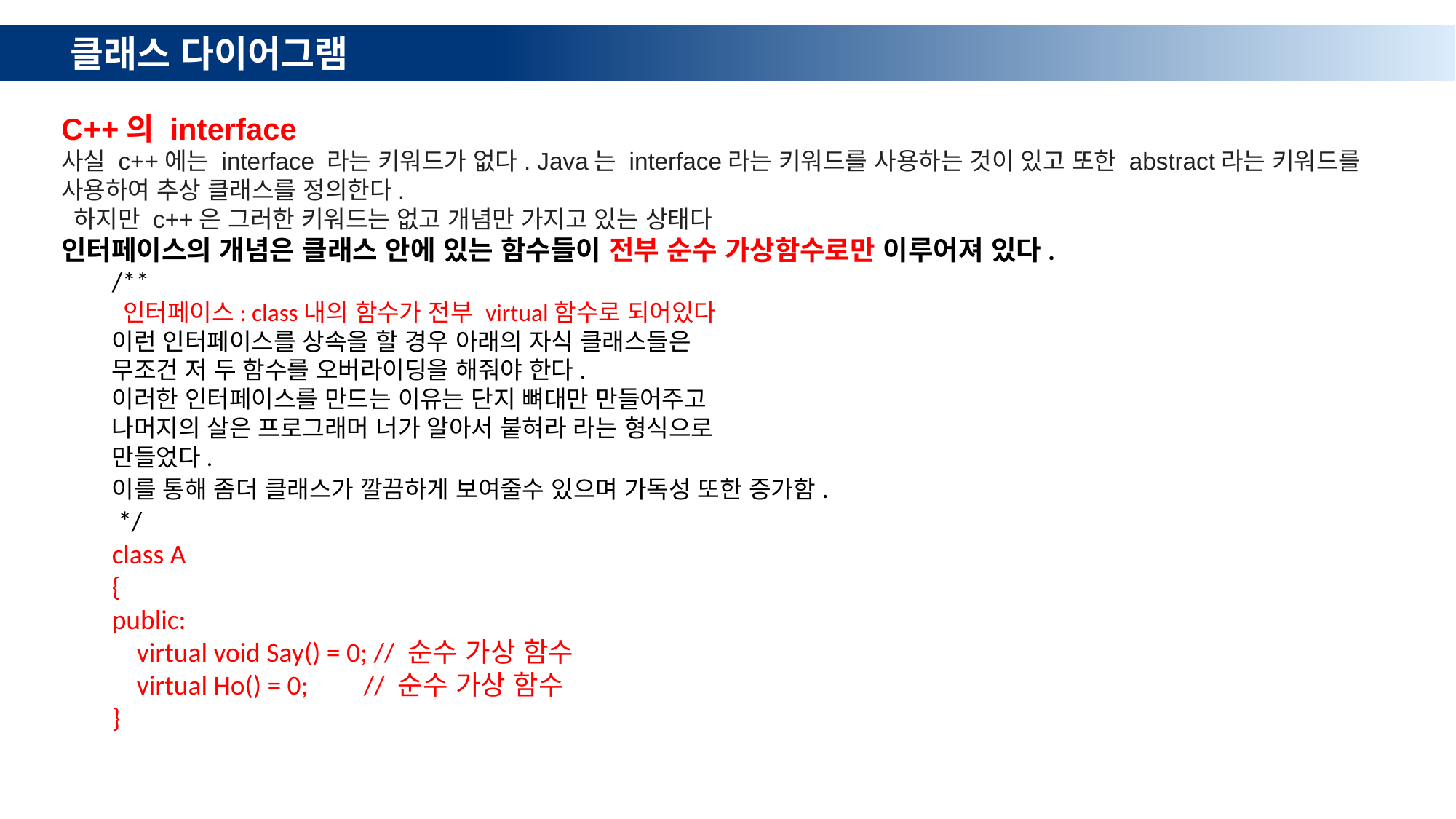

클래스 다이어그램
C++의 interface
사실 c++에는 interface 라는 키워드가 없다. Java는 interface라는 키워드를 사용하는 것이 있고 또한 abstract라는 키워드를 사용하여 추상 클래스를 정의한다.
 하지만 c++은 그러한 키워드는 없고 개념만 가지고 있는 상태다
인터페이스의 개념은 클래스 안에 있는 함수들이 전부 순수 가상함수로만 이루어져 있다.
/**
 인터페이스: class내의 함수가 전부 virtual함수로 되어있다
이런 인터페이스를 상속을 할 경우 아래의 자식 클래스들은
무조건 저 두 함수를 오버라이딩을 해줘야 한다.
이러한 인터페이스를 만드는 이유는 단지 뼈대만 만들어주고
나머지의 살은 프로그래머 너가 알아서 붙혀라 라는 형식으로
만들었다.
이를 통해 좀더 클래스가 깔끔하게 보여줄수 있으며 가독성 또한 증가함.
 */
class A
{
public:
    virtual void Say() = 0; // 순수 가상 함수
    virtual Ho() = 0;         // 순수 가상 함수
}